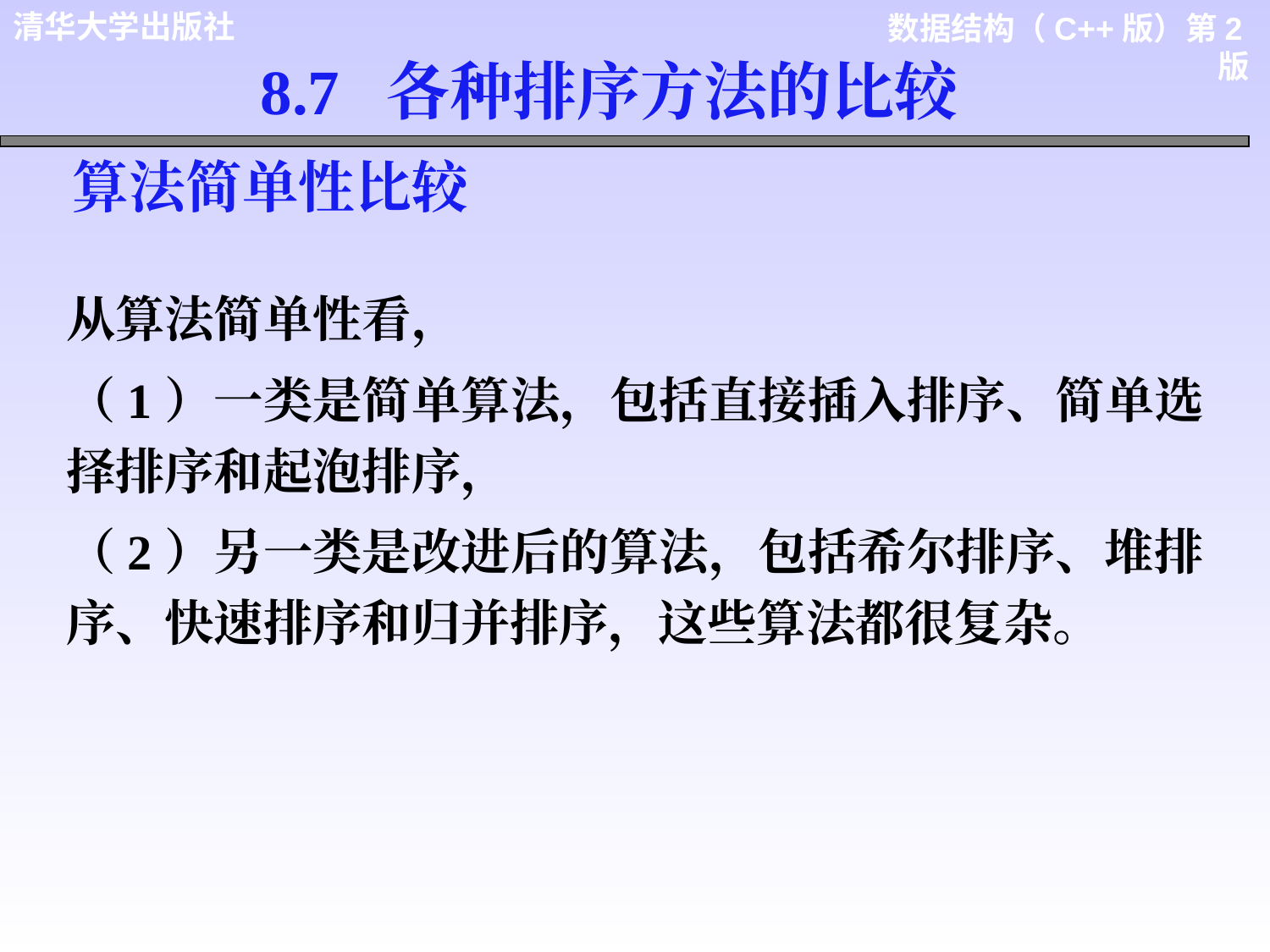

8.7  各种排序方法的比较
算法简单性比较
从算法简单性看，
（1）一类是简单算法，包括直接插入排序、简单选择排序和起泡排序，
（2）另一类是改进后的算法，包括希尔排序、堆排序、快速排序和归并排序，这些算法都很复杂。